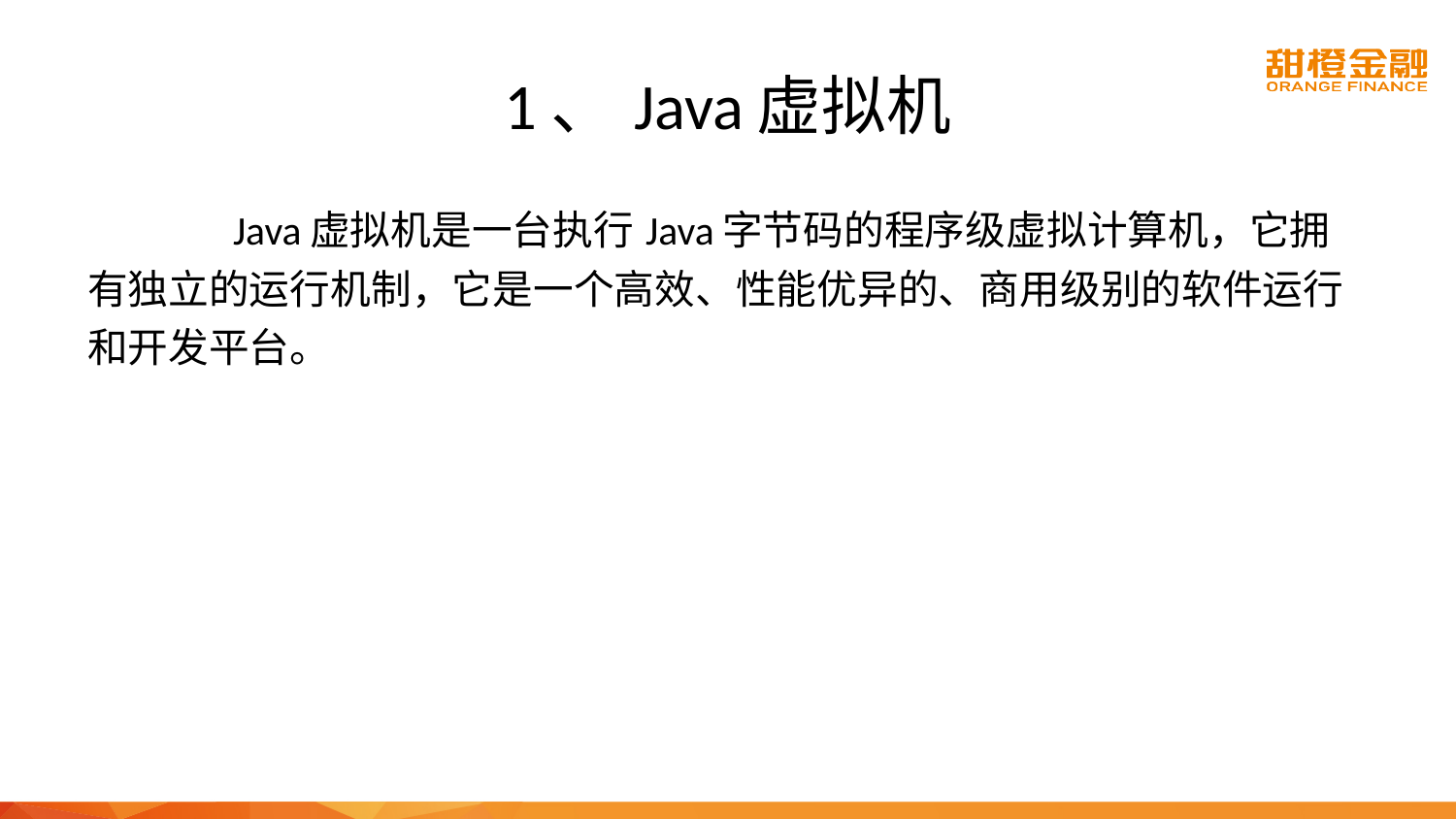

# 1、Java虚拟机
	Java虚拟机是一台执行Java字节码的程序级虚拟计算机，它拥有独立的运行机制，它是一个高效、性能优异的、商用级别的软件运行和开发平台。